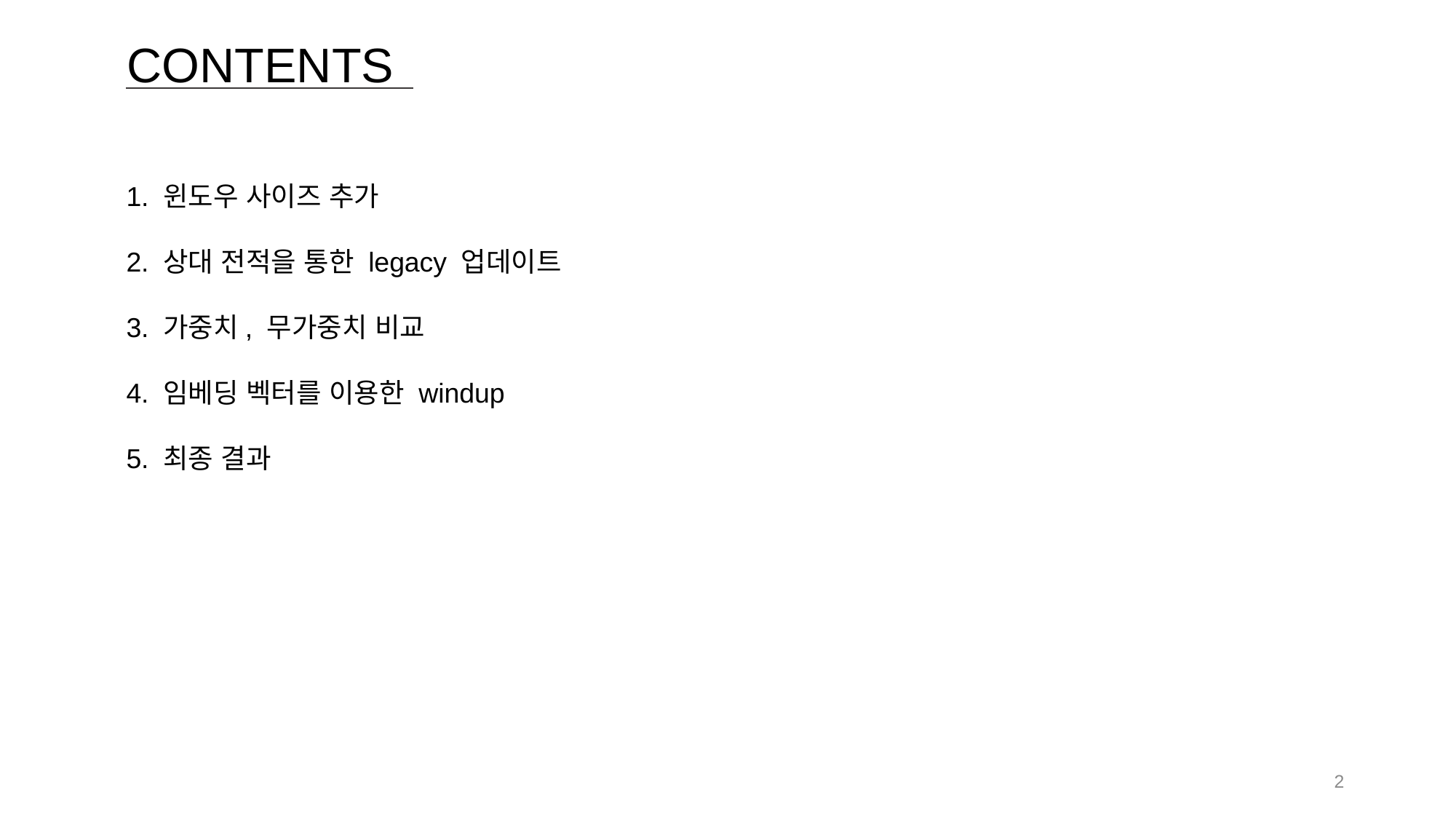

CONTENTS
1. 윈도우 사이즈 추가
2. 상대 전적을 통한 legacy 업데이트
3. 가중치, 무가중치 비교
4. 임베딩 벡터를 이용한 windup
5. 최종 결과
2